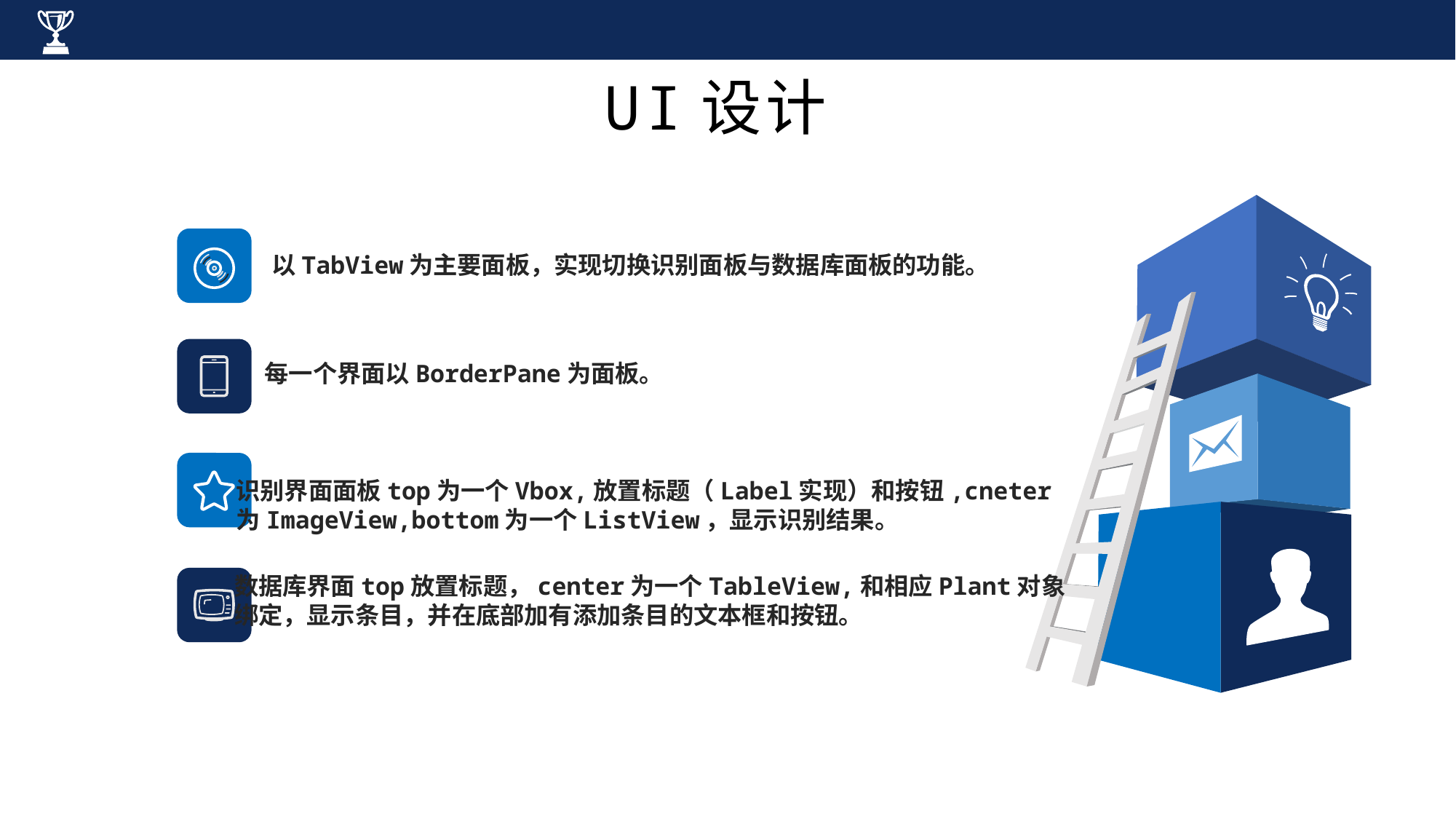

UI设计

以TabView为主要面板，实现切换识别面板与数据库面板的功能。

每一个界面以BorderPane为面板。

识别界面面板top为一个Vbox,放置标题（Label实现）和按钮,cneter
为ImageView,bottom为一个ListView，显示识别结果。

数据库界面top放置标题，center为一个TableView,和相应Plant对象
绑定，显示条目，并在底部加有添加条目的文本框和按钮。